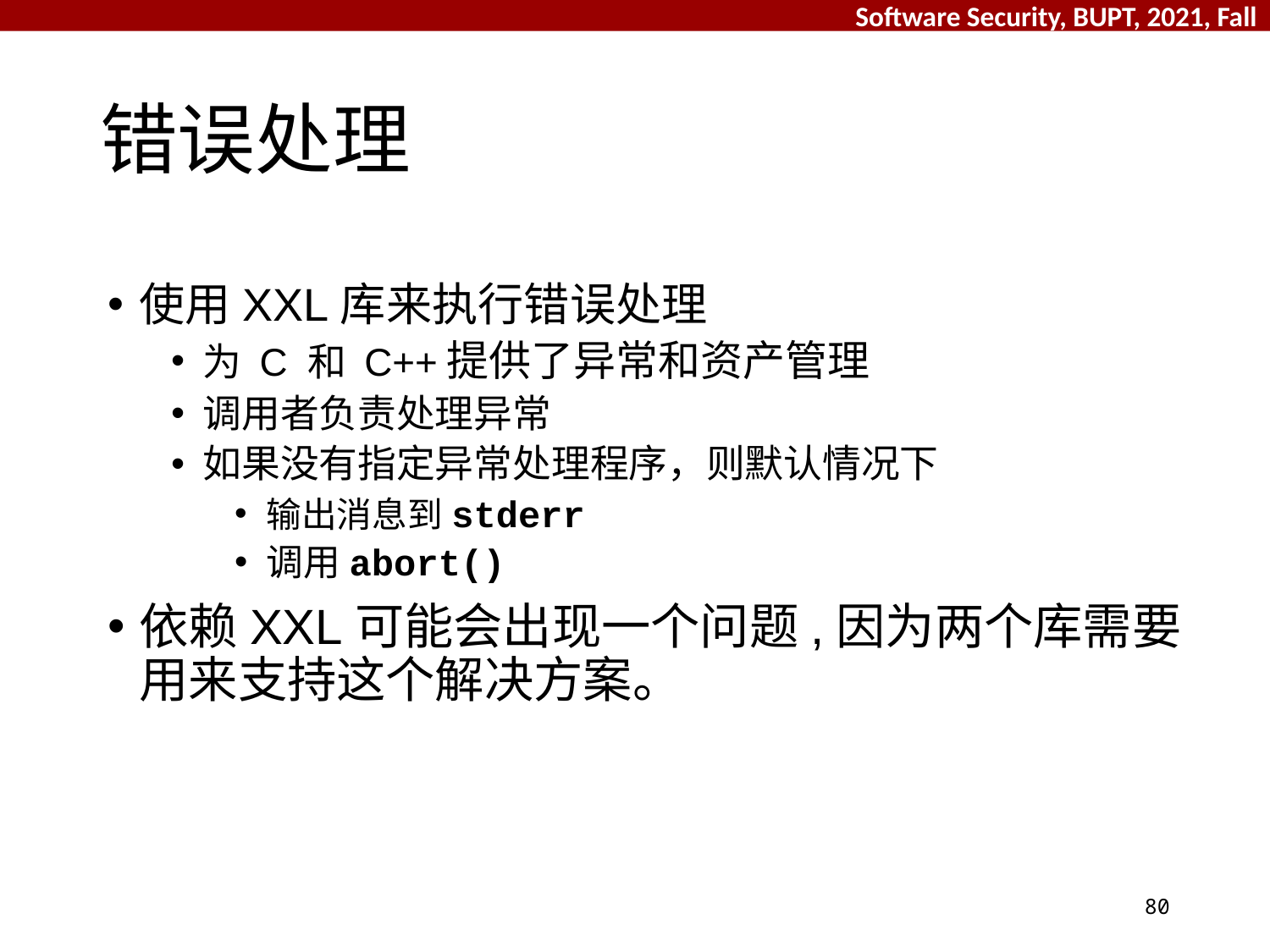

# 错误处理
使用XXL库来执行错误处理
为 C 和 C++提供了异常和资产管理
调用者负责处理异常
如果没有指定异常处理程序，则默认情况下
输出消息到stderr
调用abort()
依赖XXL可能会出现一个问题,因为两个库需要用来支持这个解决方案。

80